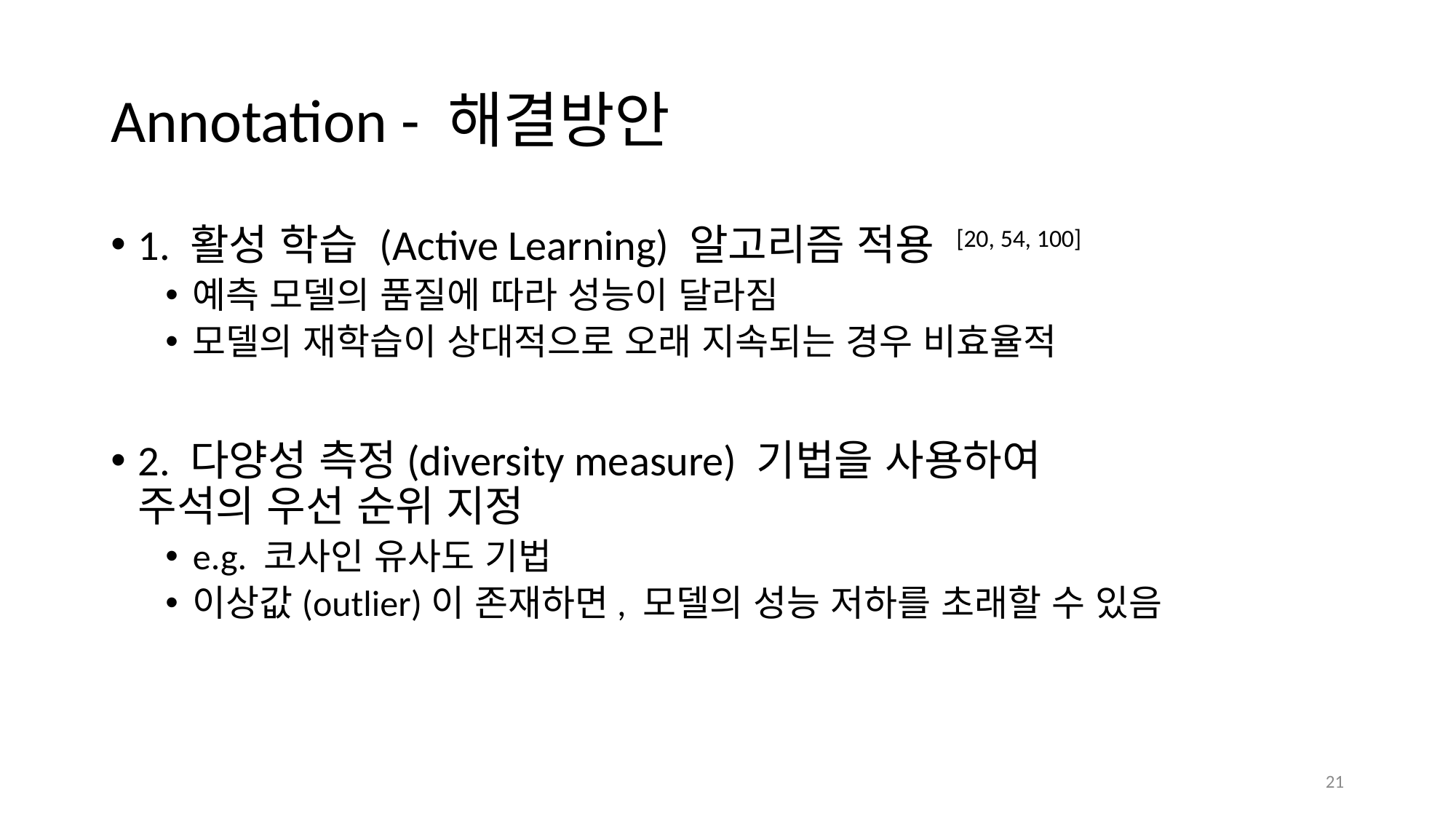

# Annotation - 해결방안
1. 활성 학습 (Active Learning) 알고리즘 적용 [20, 54, 100]
예측 모델의 품질에 따라 성능이 달라짐
모델의 재학습이 상대적으로 오래 지속되는 경우 비효율적

2. 다양성 측정(diversity measure) 기법을 사용하여
주석의 우선 순위 지정
e.g. 코사인 유사도 기법
이상값(outlier)이 존재하면, 모델의 성능 저하를 초래할 수 있음
21